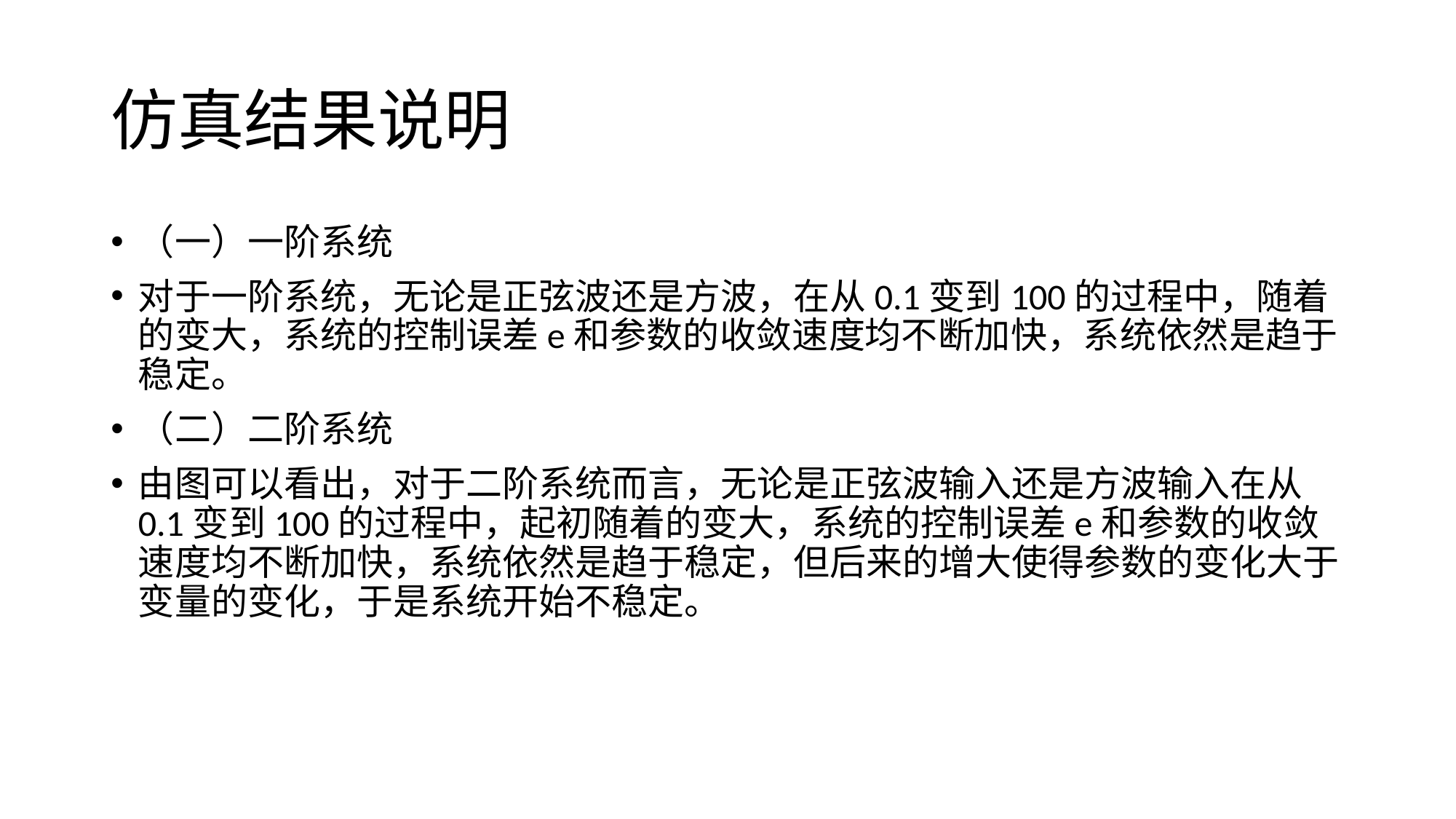

# 仿真结果说明
（一）一阶系统
对于一阶系统，无论是正弦波还是方波，在从0.1变到100的过程中，随着的变大，系统的控制误差e和参数的收敛速度均不断加快，系统依然是趋于稳定。
（二）二阶系统
由图可以看出，对于二阶系统而言，无论是正弦波输入还是方波输入在从0.1变到100的过程中，起初随着的变大，系统的控制误差e和参数的收敛速度均不断加快，系统依然是趋于稳定，但后来的增大使得参数的变化大于变量的变化，于是系统开始不稳定。